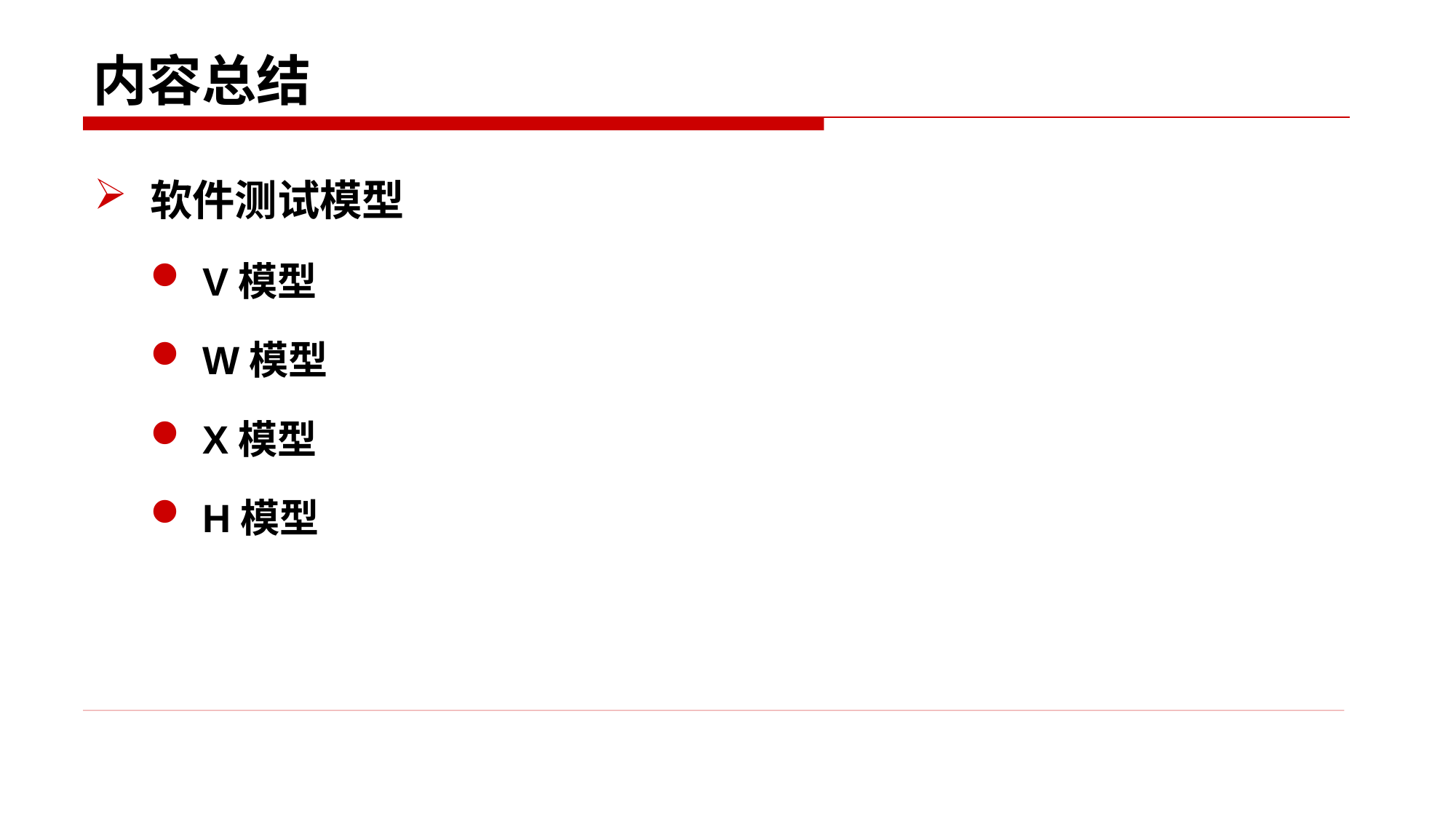

# 内容总结
软件测试模型
V模型
W模型
X模型
H模型